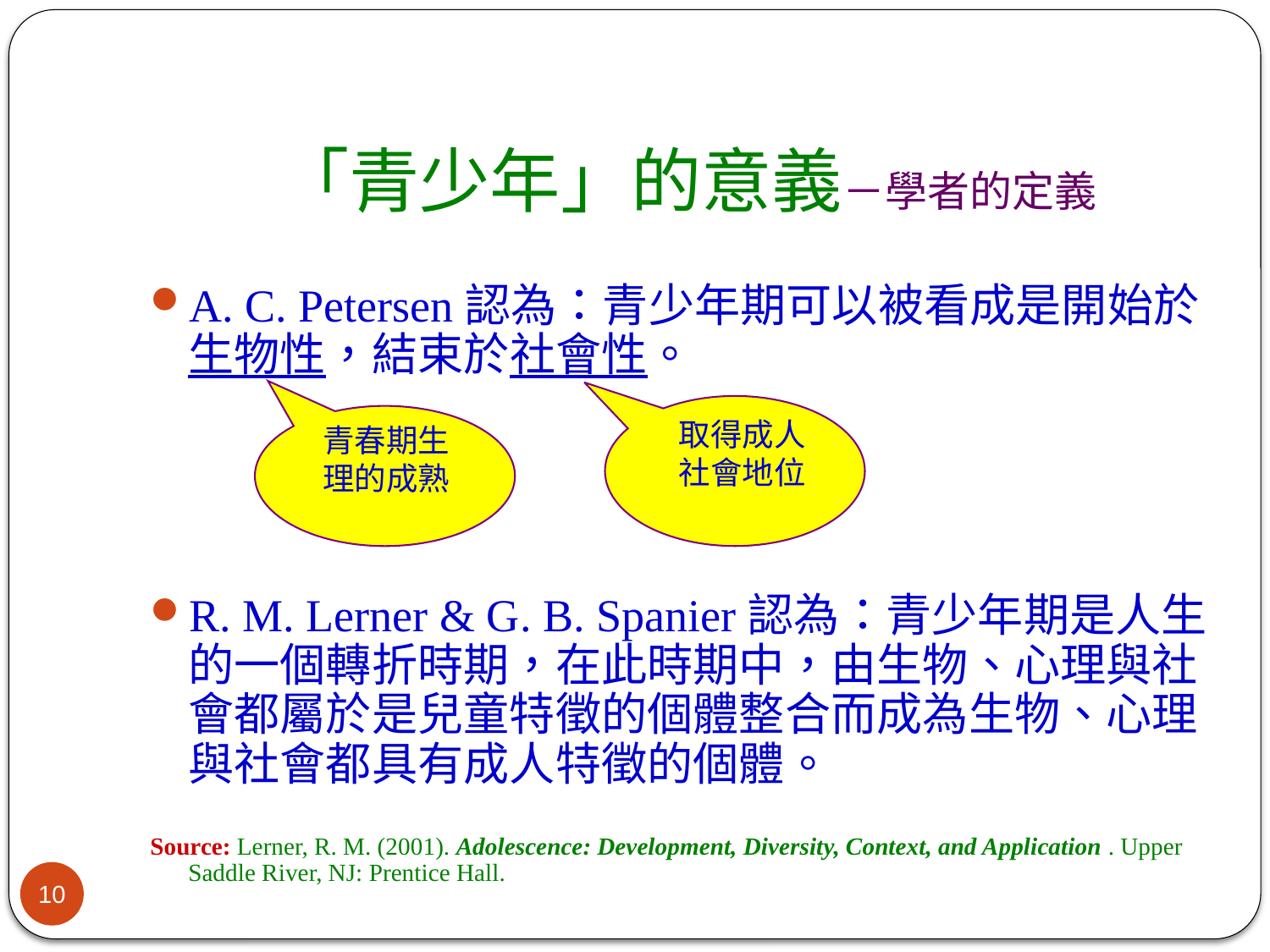

# 「青少年」的意義－學者的定義
A. C. Petersen認為：青少年期可以被看成是開始於生物性，結束於社會性。

R. M. Lerner & G. B. Spanier認為：青少年期是人生的一個轉折時期，在此時期中，由生物、心理與社會都屬於是兒童特徵的個體整合而成為生物、心理與社會都具有成人特徵的個體。

Source: Lerner, R. M. (2001). Adolescence: Development, Diversity, Context, and Application . Upper Saddle River, NJ: Prentice Hall.

取得成人
社會地位
青春期生
理的成熟
10